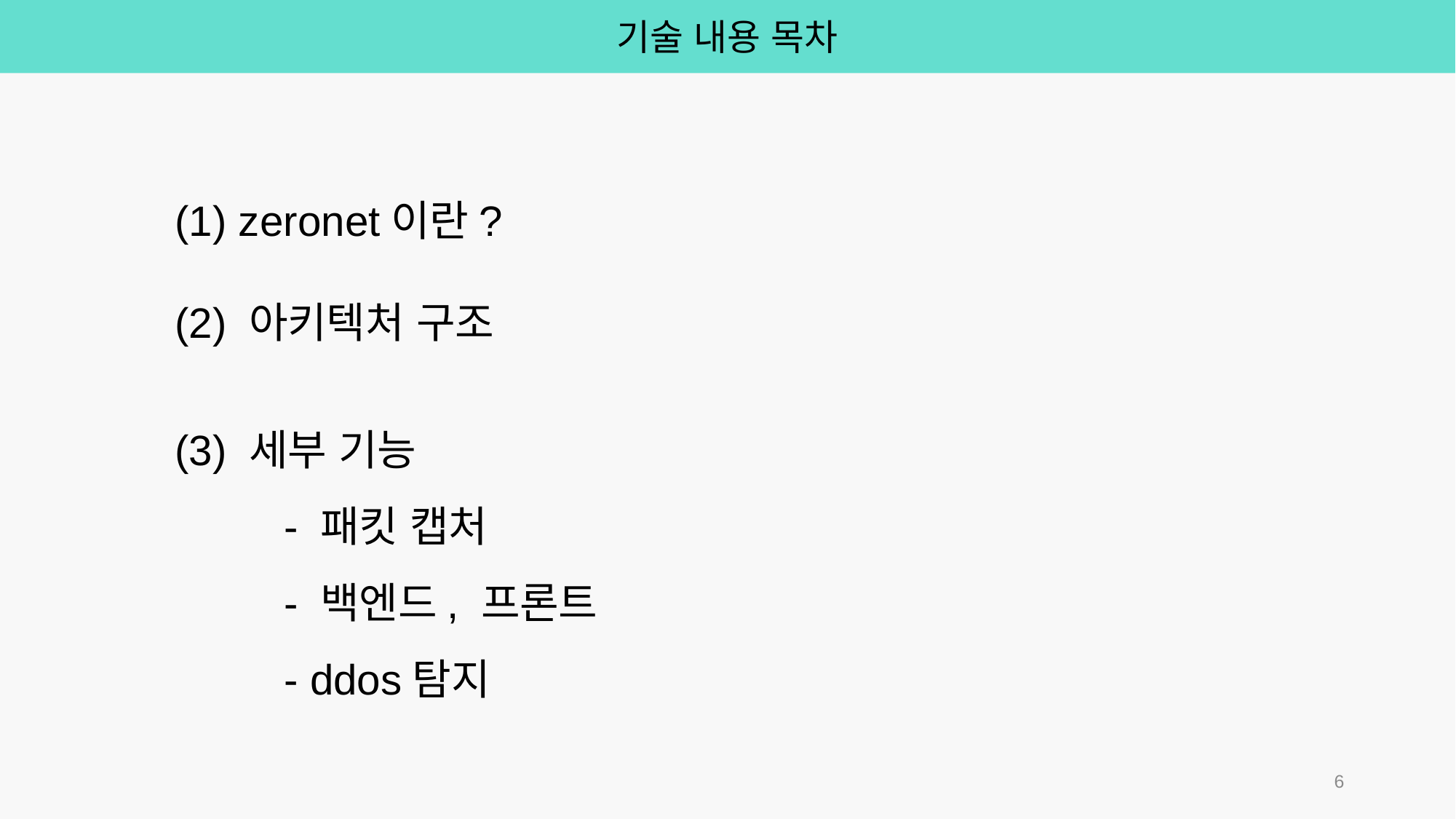

기술 내용 목차
(1) zeronet이란?

(2) 아키텍처 구조

(3) 세부 기능
	- 패킷 캡처
	- 백엔드, 프론트
	- ddos탐지
6